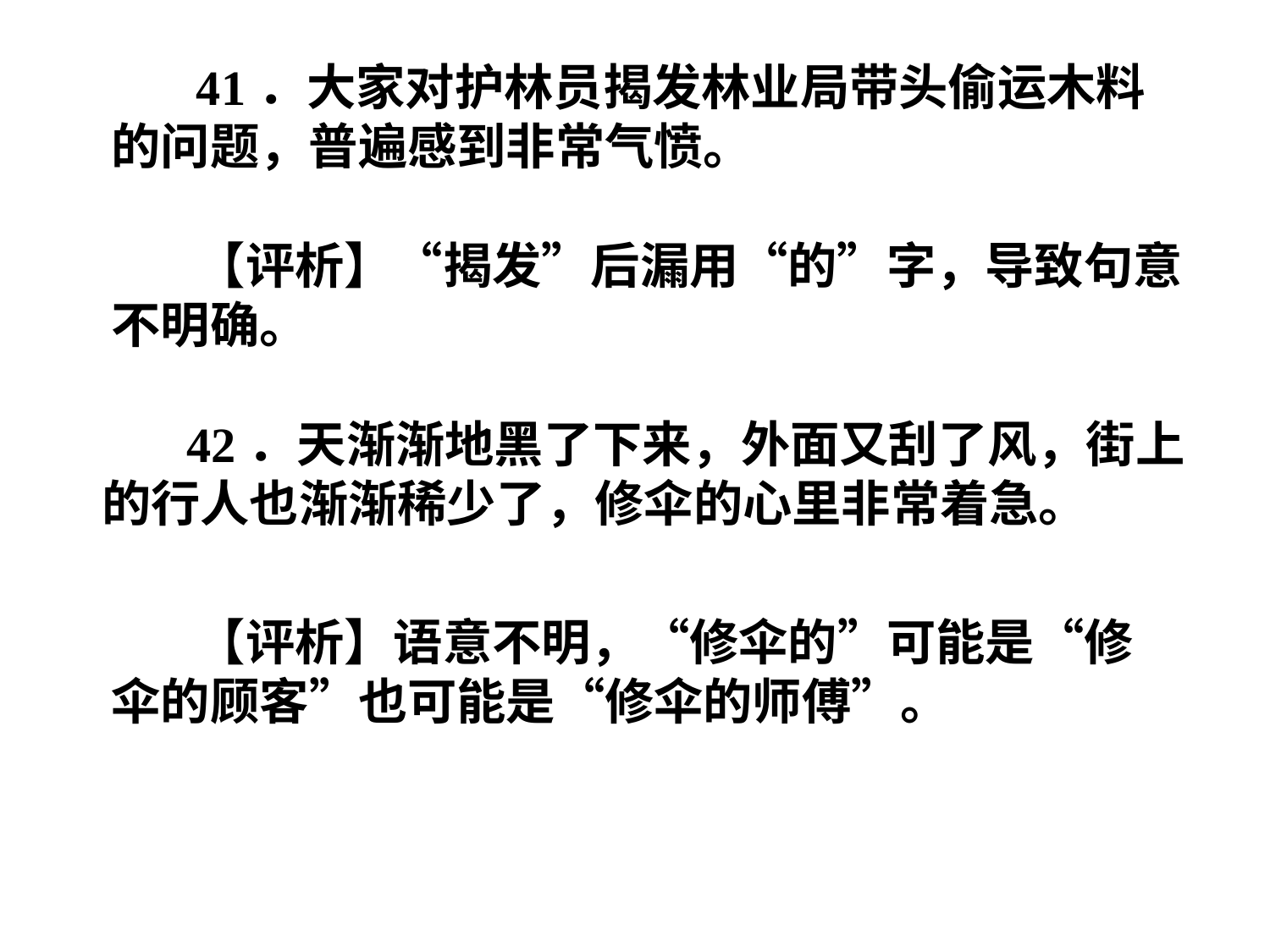

41．大家对护林员揭发林业局带头偷运木料的问题，普遍感到非常气愤。
【评析】“揭发”后漏用“的”字，导致句意不明确。
42．天渐渐地黑了下来，外面又刮了风，街上的行人也渐渐稀少了，修伞的心里非常着急。
【评析】语意不明，“修伞的”可能是“修伞的顾客”也可能是“修伞的师傅”。